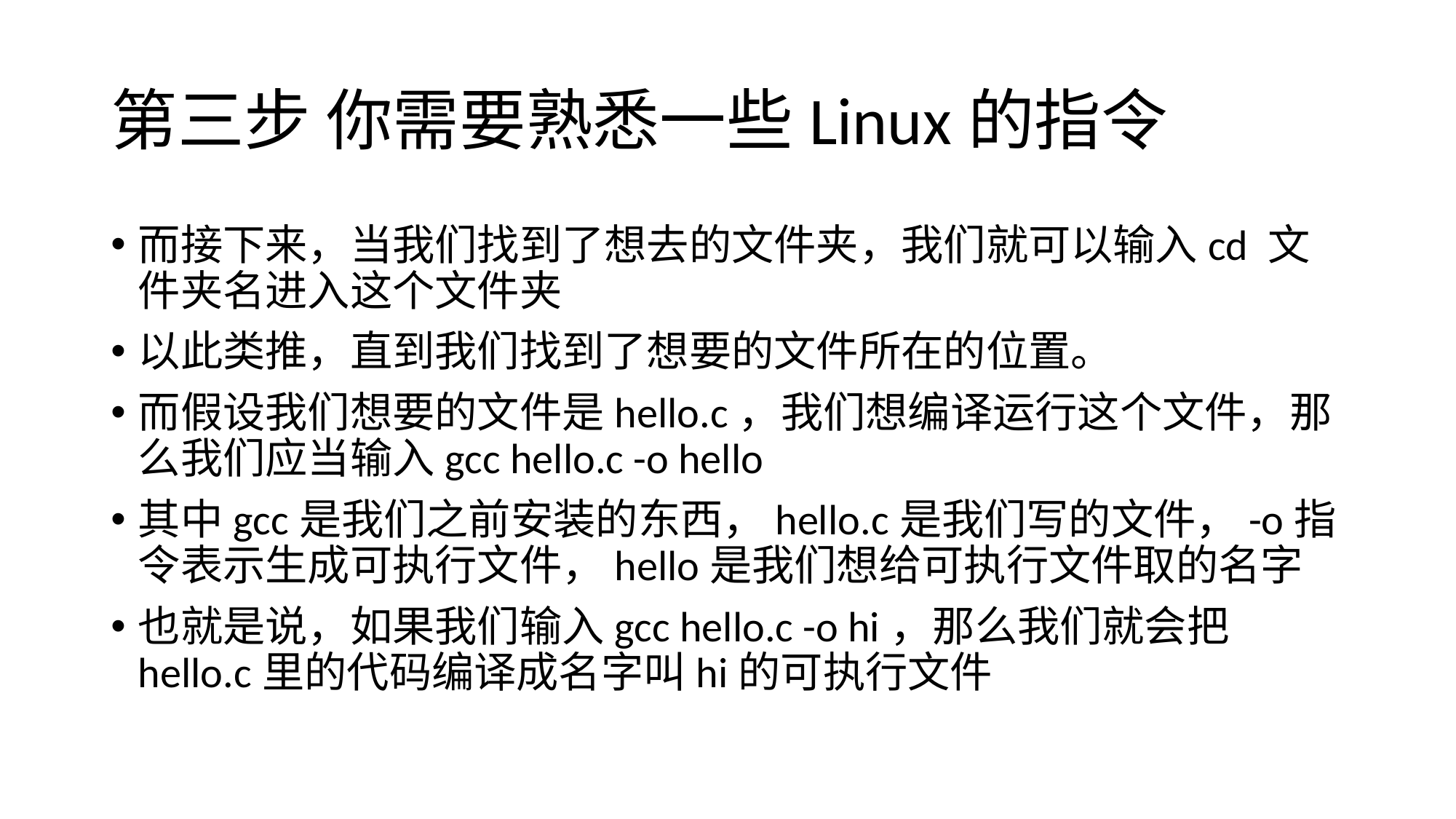

# 第三步 你需要熟悉一些Linux的指令
而接下来，当我们找到了想去的文件夹，我们就可以输入cd 文件夹名进入这个文件夹
以此类推，直到我们找到了想要的文件所在的位置。
而假设我们想要的文件是hello.c，我们想编译运行这个文件，那么我们应当输入gcc hello.c -o hello
其中gcc是我们之前安装的东西，hello.c是我们写的文件，-o指令表示生成可执行文件，hello是我们想给可执行文件取的名字
也就是说，如果我们输入gcc hello.c -o hi，那么我们就会把hello.c里的代码编译成名字叫hi的可执行文件